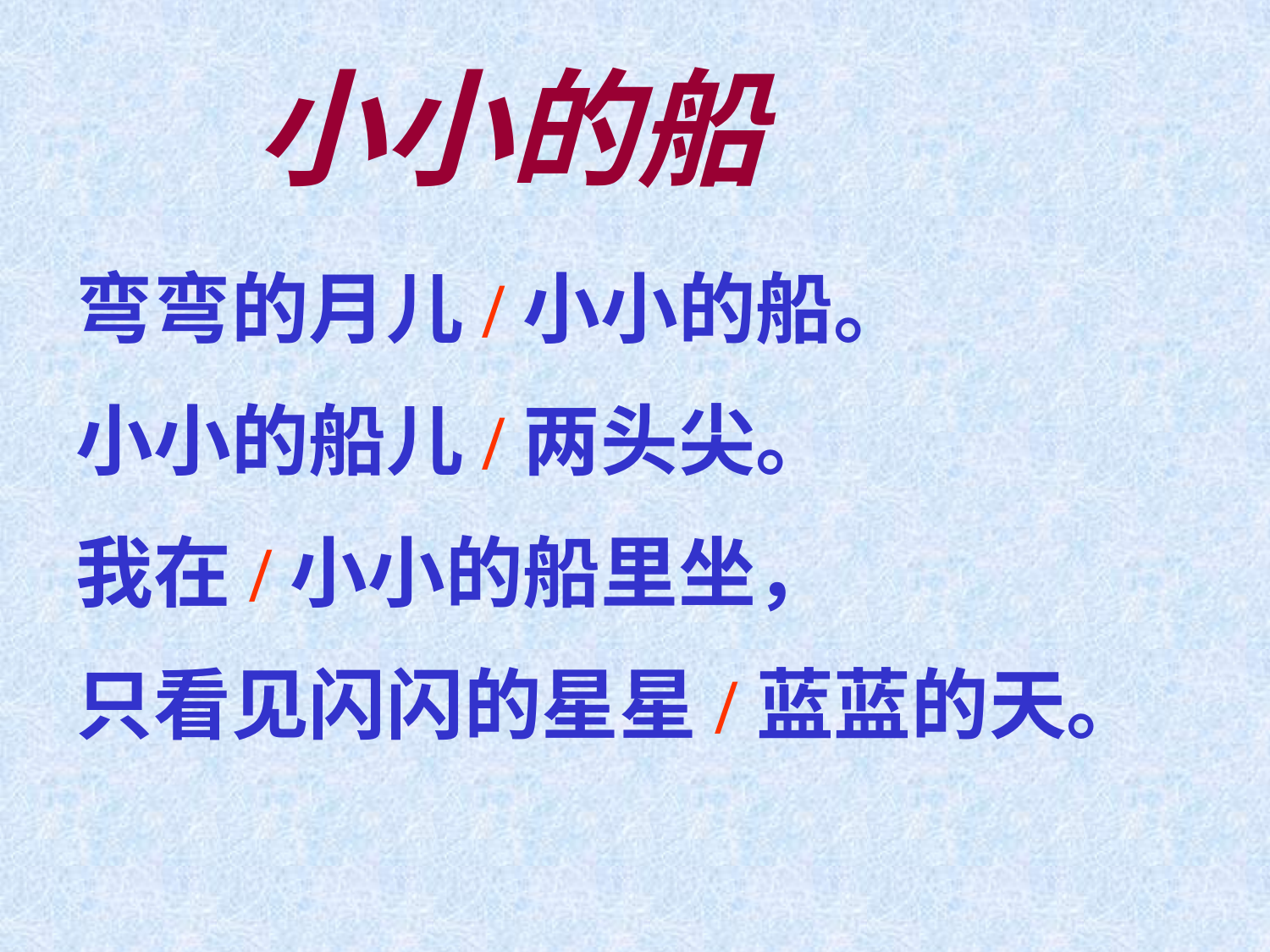

小小的船
弯弯的月儿/小小的船。
小小的船儿/两头尖。
我在/小小的船里坐，
只看见闪闪的星星/蓝蓝的天。